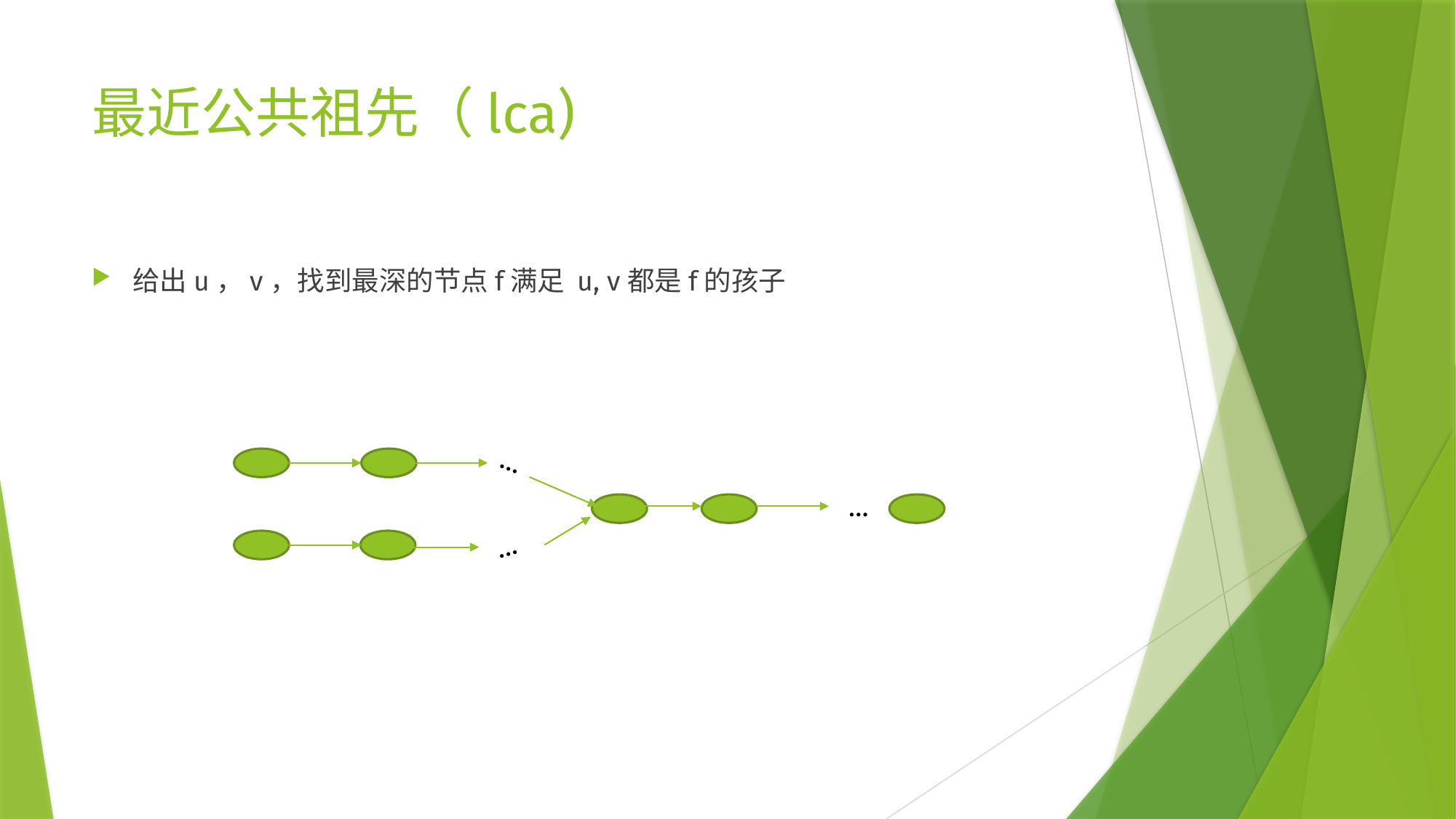

# 最近公共祖先（lca)
给出u，v，找到最深的节点f满足 u, v都是f的孩子
…

…

…